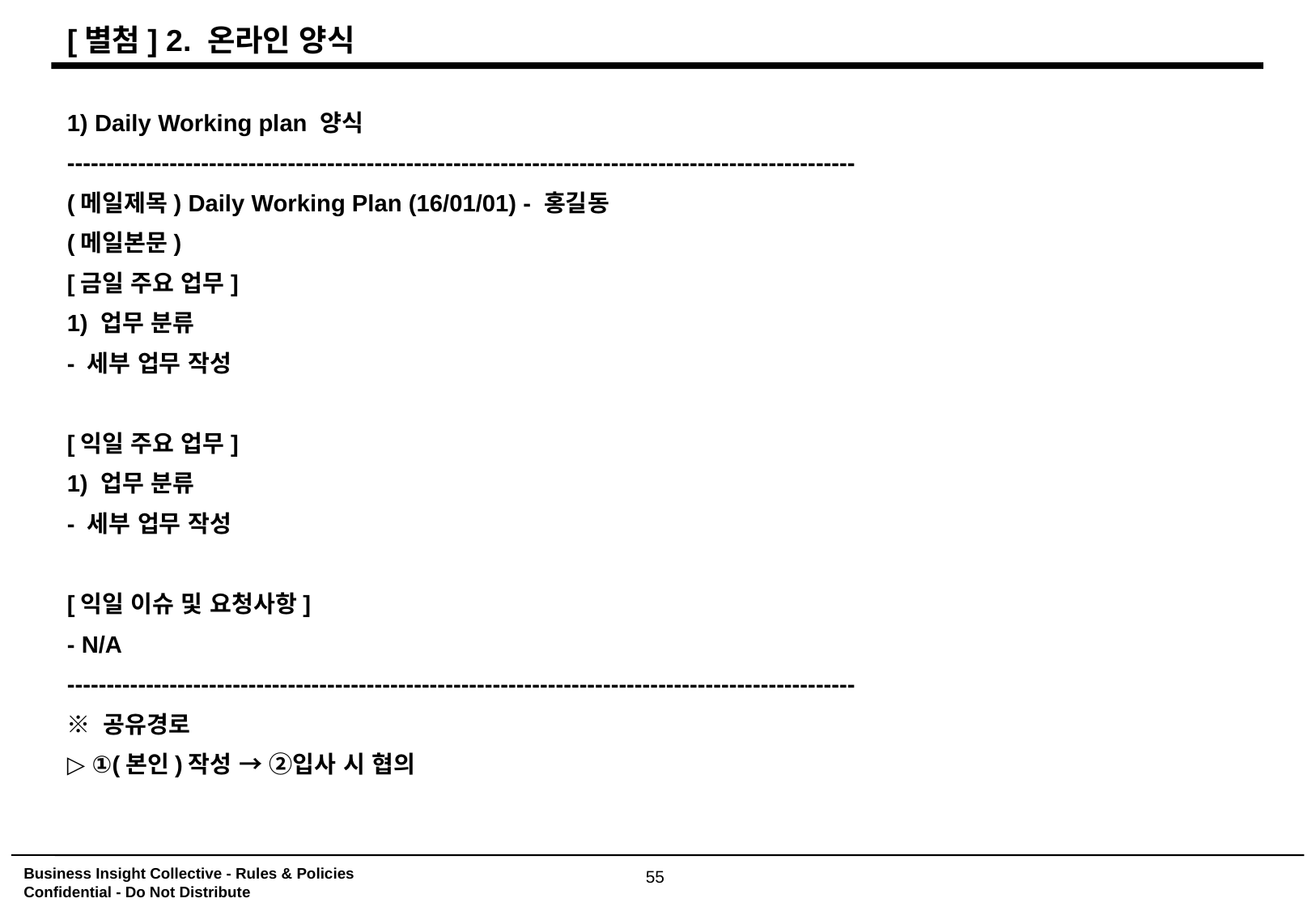

[별첨] 2. 온라인 양식
1) Daily Working plan 양식
----------------------------------------------------------------------------------------------------
(메일제목) Daily Working Plan (16/01/01) - 홍길동
(메일본문)
[금일 주요 업무]
1) 업무 분류
- 세부 업무 작성

[익일 주요 업무]
1) 업무 분류
- 세부 업무 작성

[익일 이슈 및 요청사항]
- N/A
----------------------------------------------------------------------------------------------------
※ 공유경로
▷ ①(본인)작성 → ②입사 시 협의